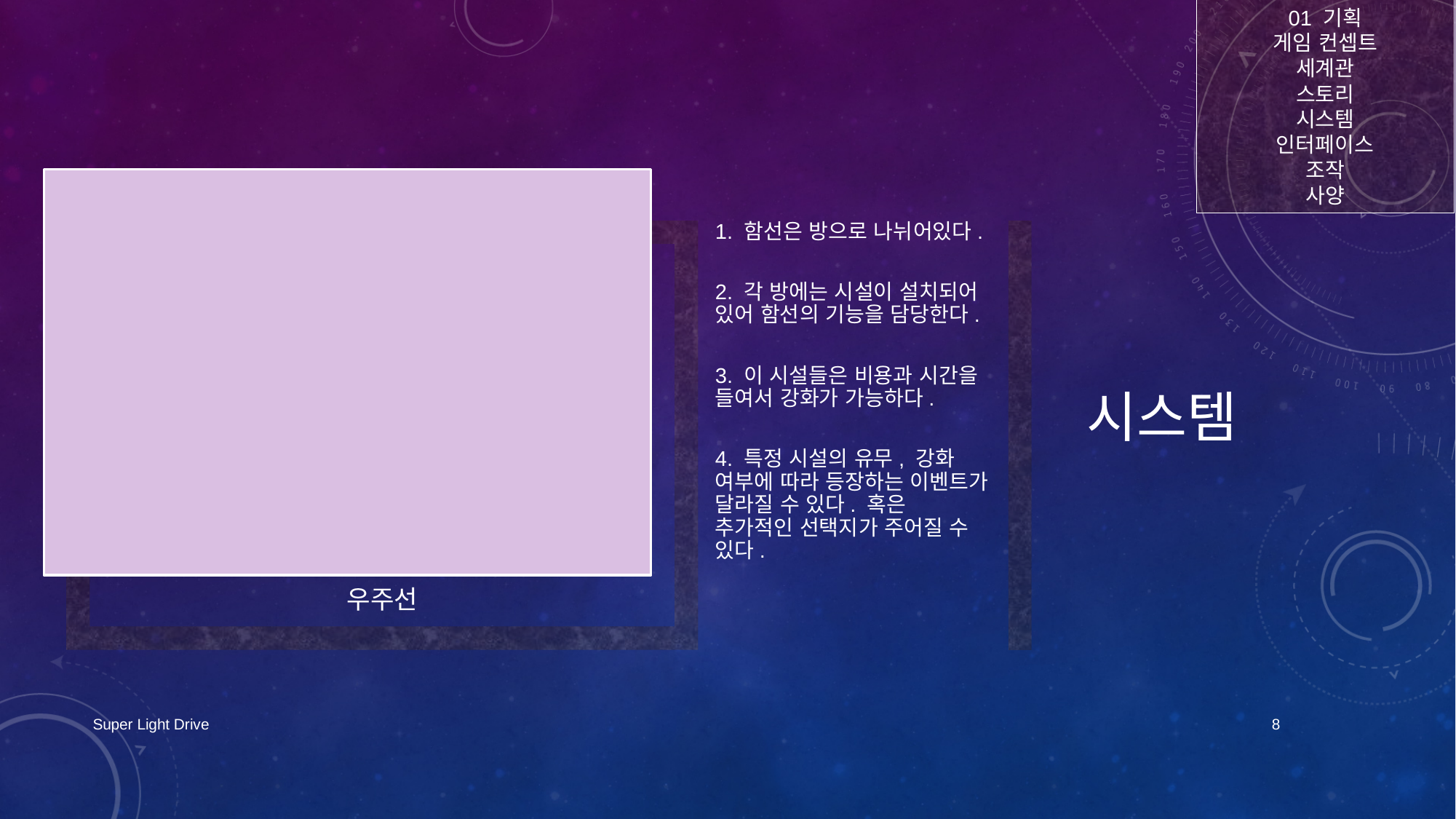

01 기획
게임 컨셉트
세계관
스토리
시스템
인터페이스
조작
사양
# 시스템

우주선
1. 함선은 방으로 나뉘어있다.

2. 각 방에는 시설이 설치되어 있어 함선의 기능을 담당한다.

3. 이 시설들은 비용과 시간을 들여서 강화가 가능하다.

4. 특정 시설의 유무, 강화 여부에 따라 등장하는 이벤트가 달라질 수 있다. 혹은 추가적인 선택지가 주어질 수 있다.
Super Light Drive
8